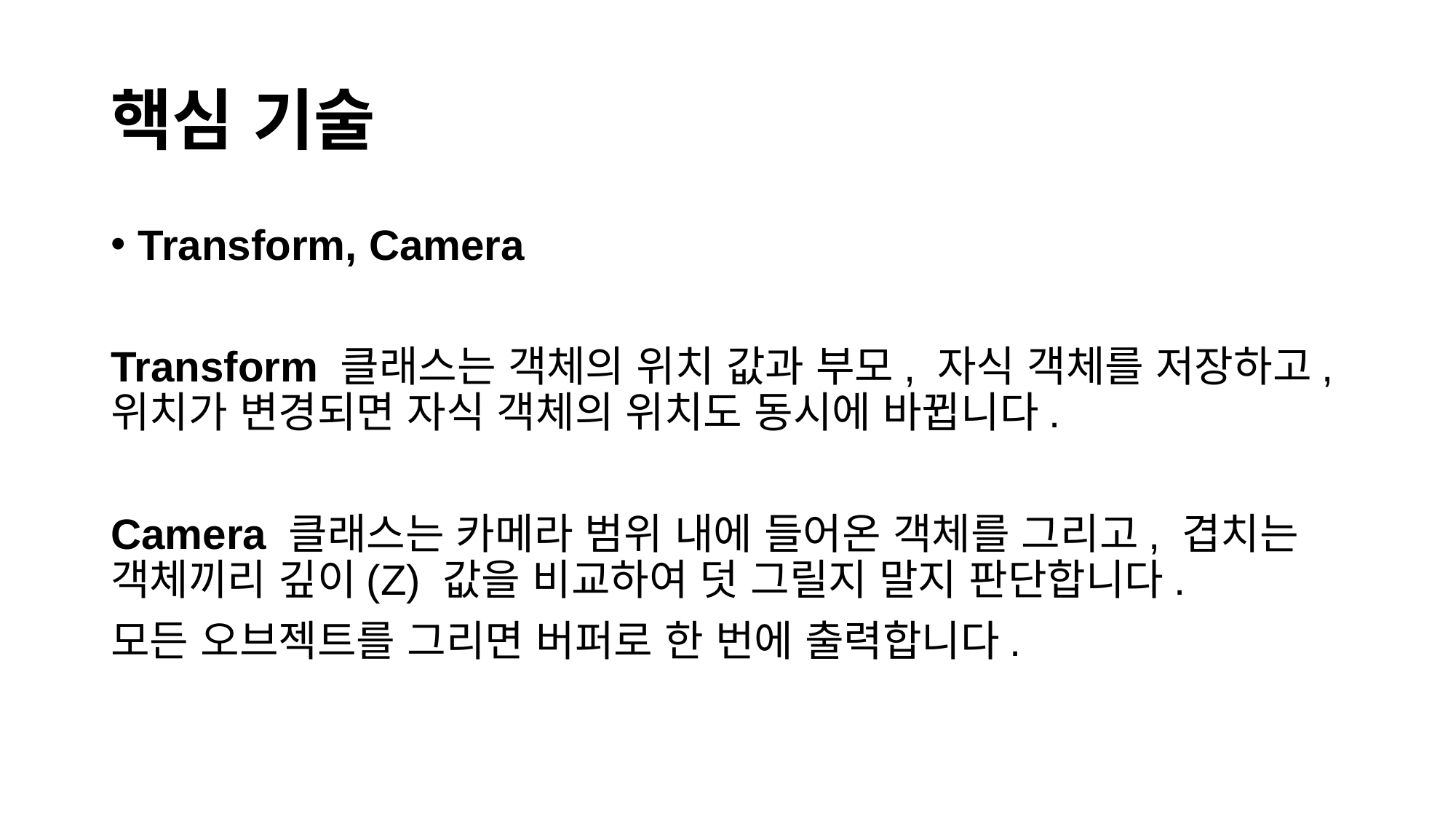

# 핵심 기술
Transform, Camera

Transform 클래스는 객체의 위치 값과 부모, 자식 객체를 저장하고, 위치가 변경되면 자식 객체의 위치도 동시에 바뀝니다.

Camera 클래스는 카메라 범위 내에 들어온 객체를 그리고, 겹치는 객체끼리 깊이(Z) 값을 비교하여 덧 그릴지 말지 판단합니다.
모든 오브젝트를 그리면 버퍼로 한 번에 출력합니다.